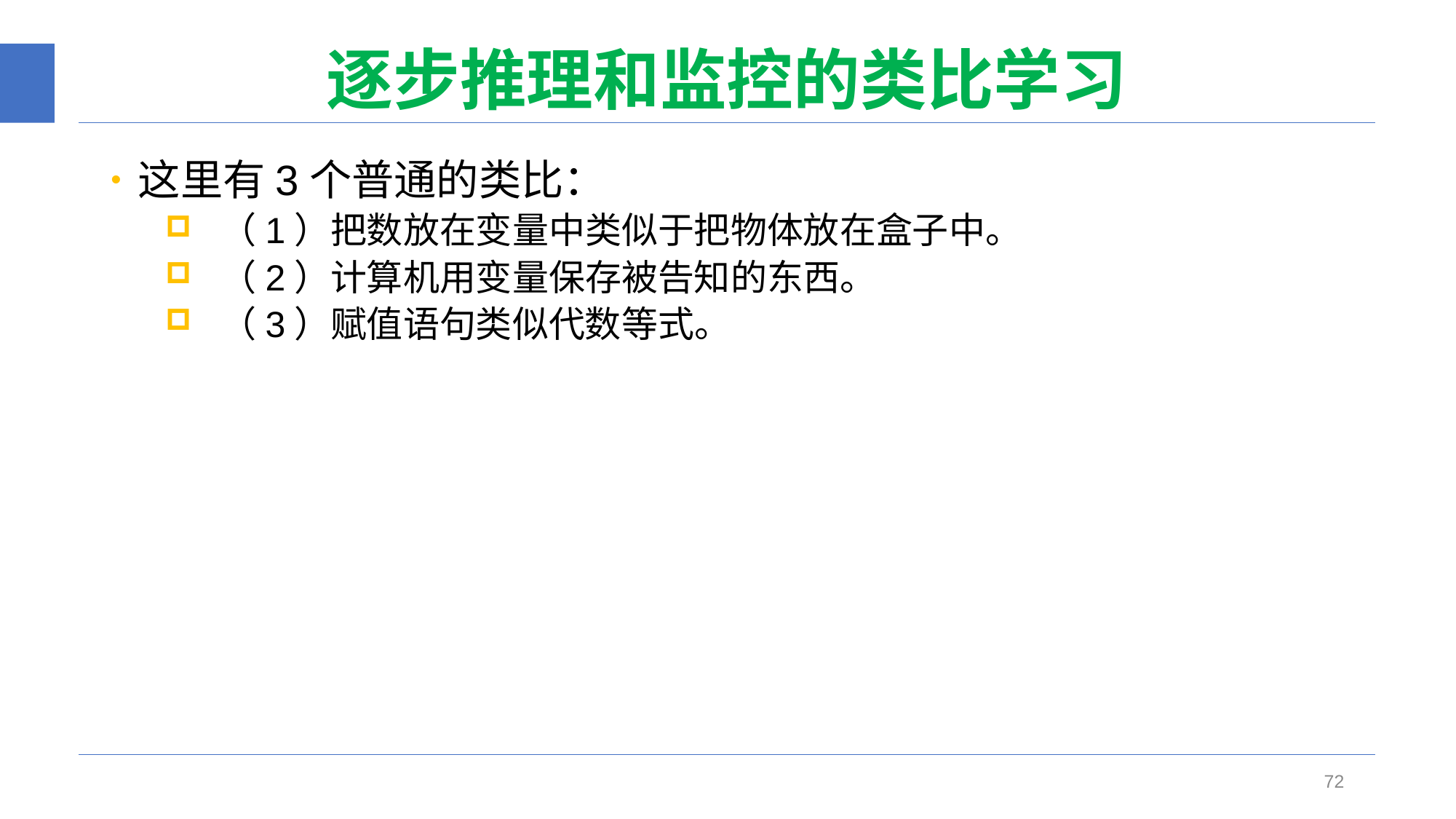

# 逐步推理和监控的类比学习
这里有3个普通的类比：
（1）把数放在变量中类似于把物体放在盒子中。
（2）计算机用变量保存被告知的东西。
（3）赋值语句类似代数等式。

72